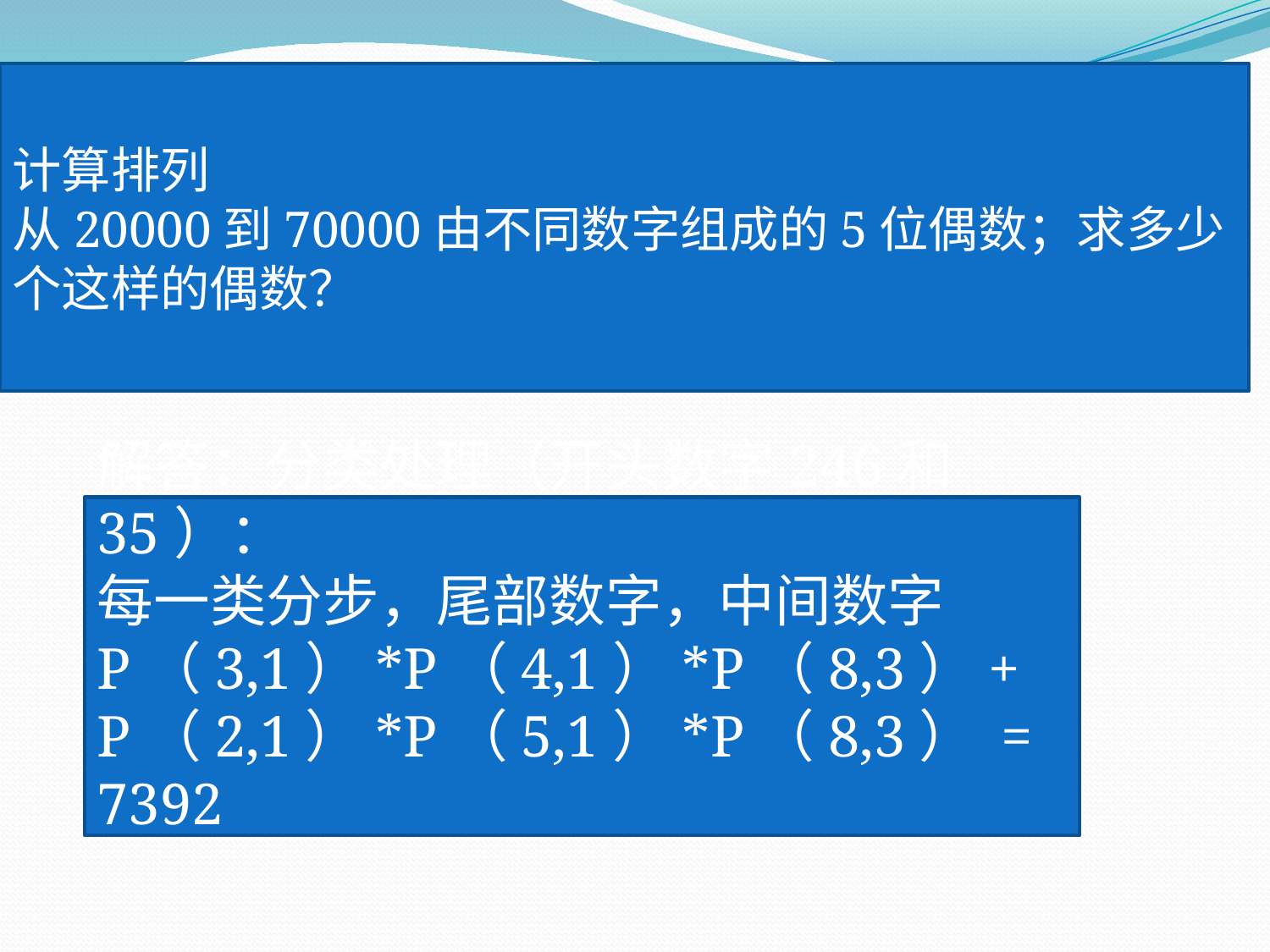

计算排列
从20000到70000由不同数字组成的5位偶数；求多少个这样的偶数？
解答：分类处理（开头数字246和35）：
每一类分步，尾部数字，中间数字
P（3,1）*P（4,1）*P（8,3）+
P（2,1）*P（5,1）*P（8,3） = 7392